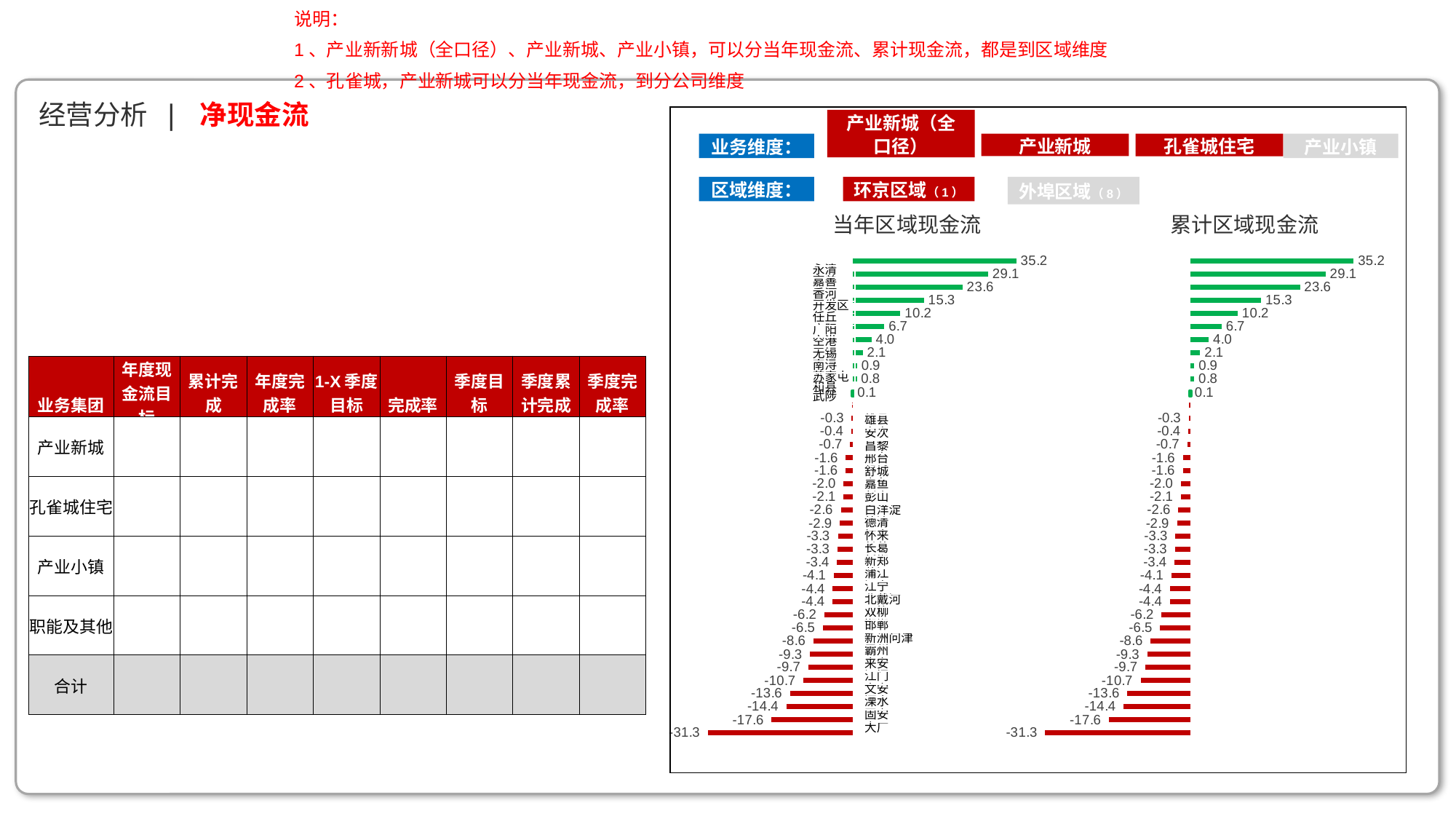

说明：
1、产业新新城（全口径）、产业新城、产业小镇，可以分当年现金流、累计现金流，都是到区域维度
2、孔雀城，产业新城可以分当年现金流，到分公司维度

经营分析  |  净现金流

产业新城（全口径）
业务维度：
产业新城
产业小镇
孔雀城住宅

区域维度：
环京区域（1）
外埠区域（8）
当年区域现金流
累计区域现金流

### Chart

| Category | 17年净现金流 |
|---|---|
| 永清 | 35.21512571379174 |
| 嘉善 | 29.129686683462975 |
| 香河 | 23.616632082747895 |
| 开发区 | 15.28334691511931 |
| 任丘 | 10.205002930741419 |
| 广阳 | 6.734962874567221 |
| 空港 | 3.956144398208792 |
| 无锡 | 2.1080038181091134 |
| 南浔 | 0.8558627177486487 |
| 苏家屯 | 0.8076927503500018 |
| 和县 | 0.004645240420001209 |
| 雄县 | -0.25863446841332044 |
| 武陟 | -0.333094317530001 |
| 安次 | -0.4235697069868329 |
| 昌黎 | -0.6579855527000004 |
| 邢台 | -1.5962168069100002 |
| 舒城 | -1.6423823915238114 |
| 嘉鱼 | -2.0482349417999997 |
| 彭山 | -2.0624124378 |
| 白洋淀 | -2.6336084493912617 |
| 德清 | -2.8807743658 |
| 怀来 | -3.2785891757175736 |
| 长葛 | -3.3423518572 |
| 新郑 | -3.4476058772000004 |
| 蒲江 | -4.131178466333333 |
| 江宁 | -4.396050764908831 |
| 北戴河 | -4.437142703699999 |
| 双柳 | -6.2234790024 |
| 邯郸 | -6.533218383383598 |
| 新洲问津 | -8.564064253900002 |
| 霸州 | -9.326 |
| 来安 | -9.693489422064927 |
| 江门 | -10.7348501656718 |
| 文安 | -13.61356545589361 |
| 溧水 | -14.37143713687144 |
| 固安 | -17.598900156524138 |
| 大厂 | -31.327264784096432 |

### Chart

| Category | 17年净现金流 |
|---|---|
| 永清 | 35.21512571379174 |
| 嘉善 | 29.129686683462975 |
| 香河 | 23.616632082747895 |
| 开发区 | 15.28334691511931 |
| 任丘 | 10.205002930741419 |
| 广阳 | 6.734962874567221 |
| 空港 | 3.956144398208792 |
| 无锡 | 2.1080038181091134 |
| 南浔 | 0.8558627177486487 |
| 苏家屯 | 0.8076927503500018 |
| 和县 | 0.004645240420001209 |
| 雄县 | -0.25863446841332044 |
| 武陟 | -0.333094317530001 |
| 安次 | -0.4235697069868329 |
| 昌黎 | -0.6579855527000004 |
| 邢台 | -1.5962168069100002 |
| 舒城 | -1.6423823915238114 |
| 嘉鱼 | -2.0482349417999997 |
| 彭山 | -2.0624124378 |
| 白洋淀 | -2.6336084493912617 |
| 德清 | -2.8807743658 |
| 怀来 | -3.2785891757175736 |
| 长葛 | -3.3423518572 |
| 新郑 | -3.4476058772000004 |
| 蒲江 | -4.131178466333333 |
| 江宁 | -4.396050764908831 |
| 北戴河 | -4.437142703699999 |
| 双柳 | -6.2234790024 |
| 邯郸 | -6.533218383383598 |
| 新洲问津 | -8.564064253900002 |
| 霸州 | -9.326 |
| 来安 | -9.693489422064927 |
| 江门 | -10.7348501656718 |
| 文安 | -13.61356545589361 |
| 溧水 | -14.37143713687144 |
| 固安 | -17.598900156524138 |
| 大厂 | -31.327264784096432 |
| 永清 |
| --- |
| 嘉善 |
| 香河 |
| 开发区 |
| 任丘 |
| 广阳 |
| 空港 |
| 无锡 |
| 南浔 |
| 苏家屯 |
| 和县 武陟 |
| 业务集团 | 年度现金流目标 | 累计完成 | 年度完成率 | 1-X季度目标 | 完成率 | 季度目标 | 季度累计完成 | 季度完成率 |
| --- | --- | --- | --- | --- | --- | --- | --- | --- |
| 产业新城 |  |  |  |  |  |  |  |  |
| 孔雀城住宅 |  |  |  |  |  |  |  |  |
| 产业小镇 |  |  |  |  |  |  |  |  |
| 职能及其他 |  |  |  |  |  |  |  |  |
| 合计 |  |  |  |  |  |  |  |  |
|  |
| --- |
| 雄县 |
| 安次 |
| 昌黎 |
| 邢台 |
| 舒城 |
| 嘉鱼 |
| 彭山 |
| 白洋淀 |
| 德清 |
| 怀来 |
| 长葛 |
| 新郑 |
| 蒲江 |
| 江宁 |
| 北戴河 |
| 双柳 |
| 邯郸 |
| 新洲问津 |
| 霸州 |
| 来安 |
| 江门 |
| 文安 |
| 溧水 |
| 固安 |
| 大厂 |